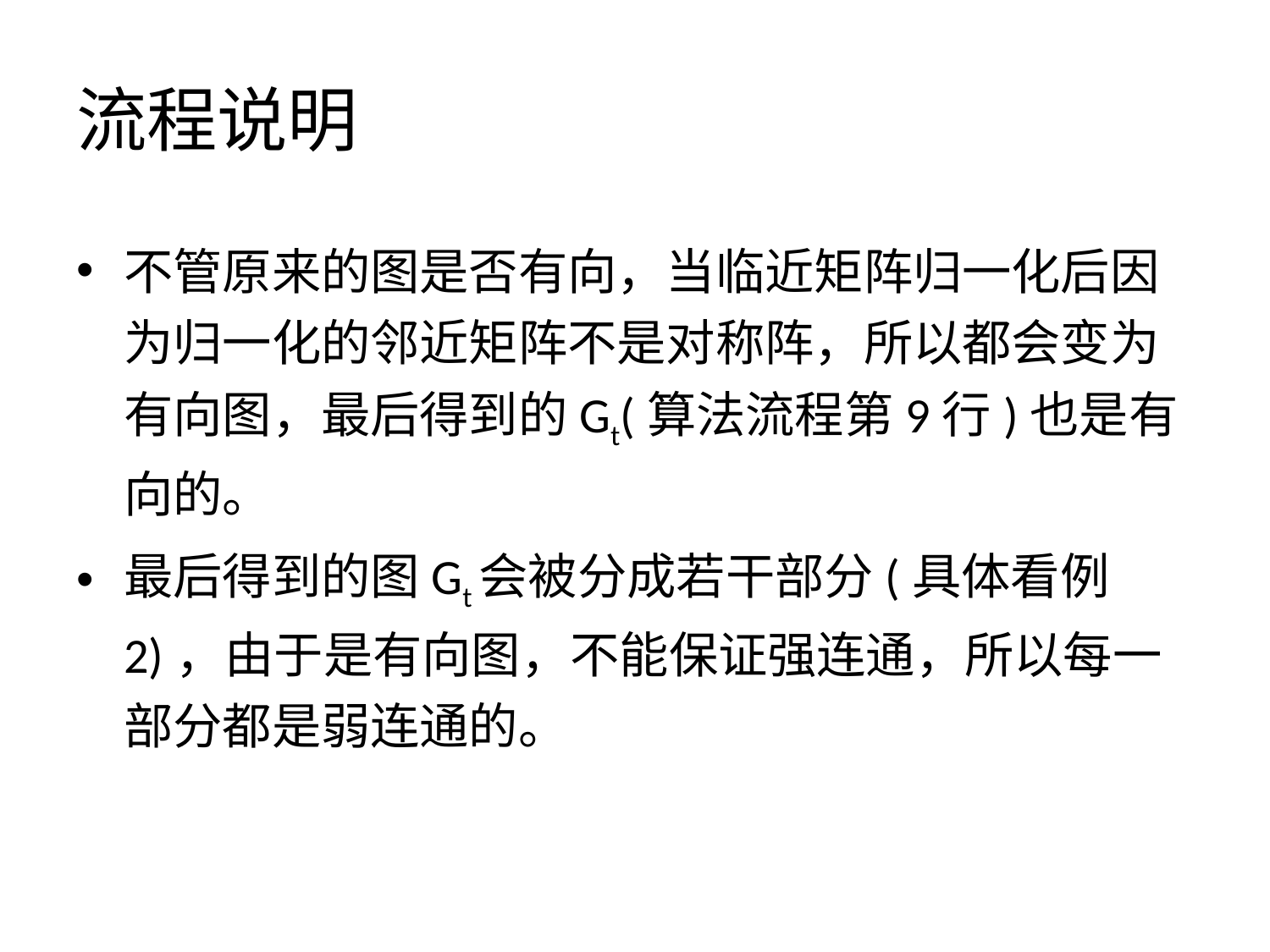

# 流程说明
不管原来的图是否有向，当临近矩阵归一化后因为归一化的邻近矩阵不是对称阵，所以都会变为有向图，最后得到的Gt(算法流程第9行)也是有向的。
最后得到的图Gt会被分成若干部分(具体看例2)，由于是有向图，不能保证强连通，所以每一部分都是弱连通的。